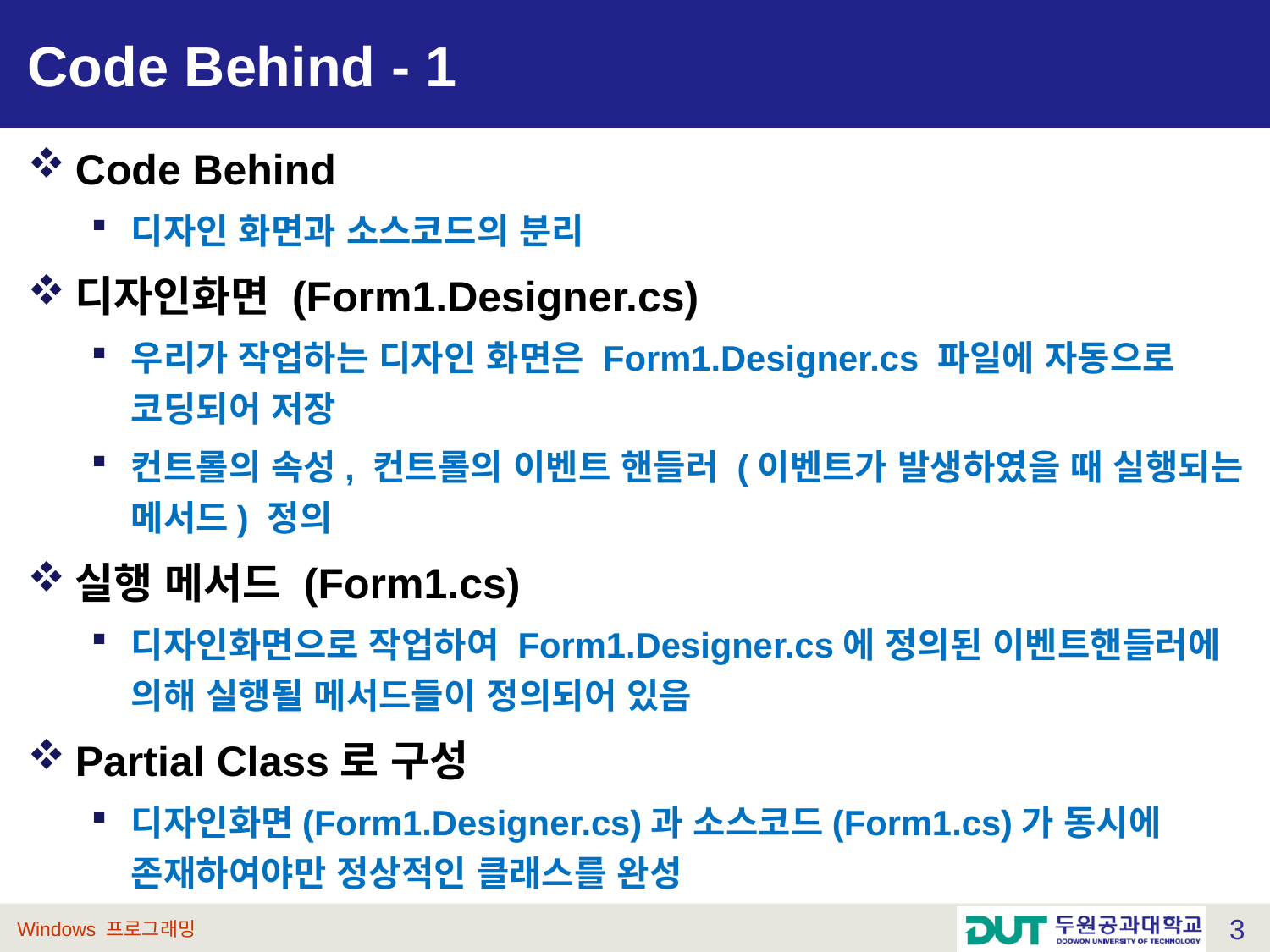

# Code Behind - 1
Code Behind
디자인 화면과 소스코드의 분리
디자인화면 (Form1.Designer.cs)
우리가 작업하는 디자인 화면은 Form1.Designer.cs 파일에 자동으로 코딩되어 저장
컨트롤의 속성, 컨트롤의 이벤트 핸들러 (이벤트가 발생하였을 때 실행되는 메서드) 정의
실행 메서드 (Form1.cs)
디자인화면으로 작업하여 Form1.Designer.cs에 정의된 이벤트핸들러에 의해 실행될 메서드들이 정의되어 있음
Partial Class로 구성
디자인화면(Form1.Designer.cs)과 소스코드(Form1.cs)가 동시에 존재하여야만 정상적인 클래스를 완성